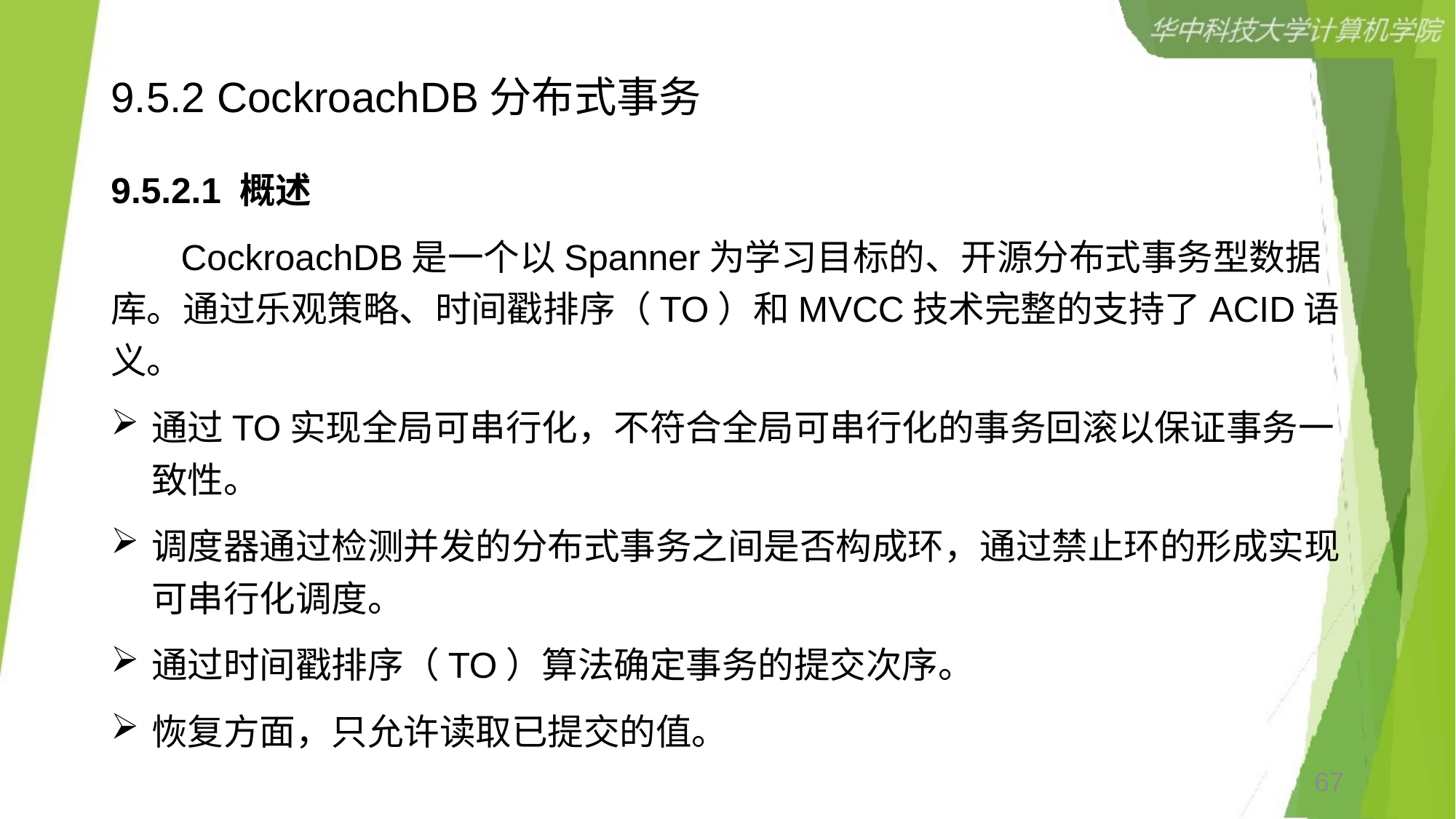

# 9.5.2 CockroachDB分布式事务
9.5.2.1 概述
       CockroachDB是一个以Spanner为学习目标的、开源分布式事务型数据库。通过乐观策略、时间戳排序（TO）和MVCC技术完整的支持了ACID语义。
通过TO实现全局可串行化，不符合全局可串行化的事务回滚以保证事务一致性。
调度器通过检测并发的分布式事务之间是否构成环，通过禁止环的形成实现可串行化调度。
通过时间戳排序（TO）算法确定事务的提交次序。
恢复方面，只允许读取已提交的值。
67